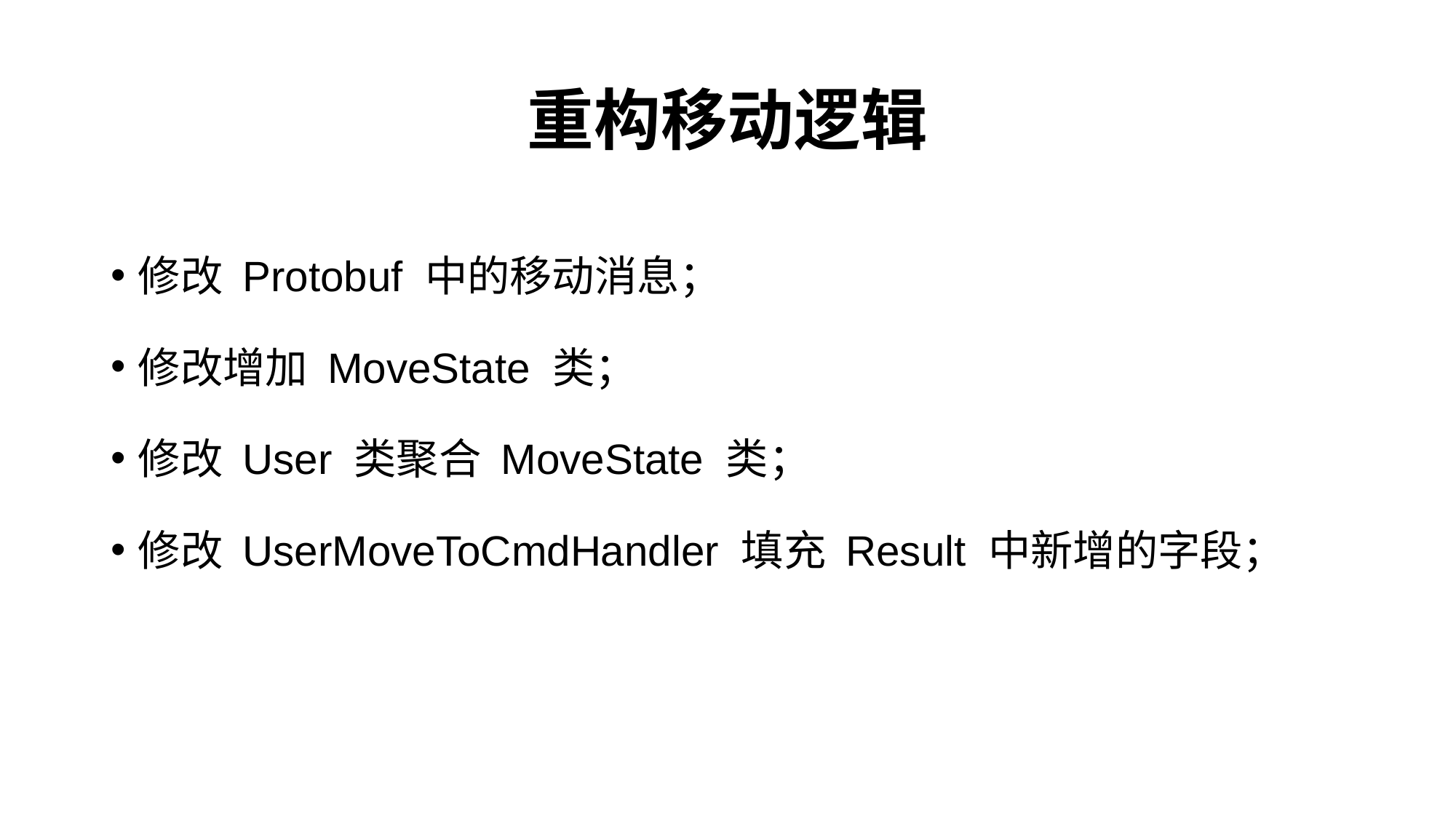

# 重构移动逻辑
修改 Protobuf 中的移动消息；
修改增加 MoveState 类；
修改 User 类聚合 MoveState 类；
修改 UserMoveToCmdHandler 填充 Result 中新增的字段；